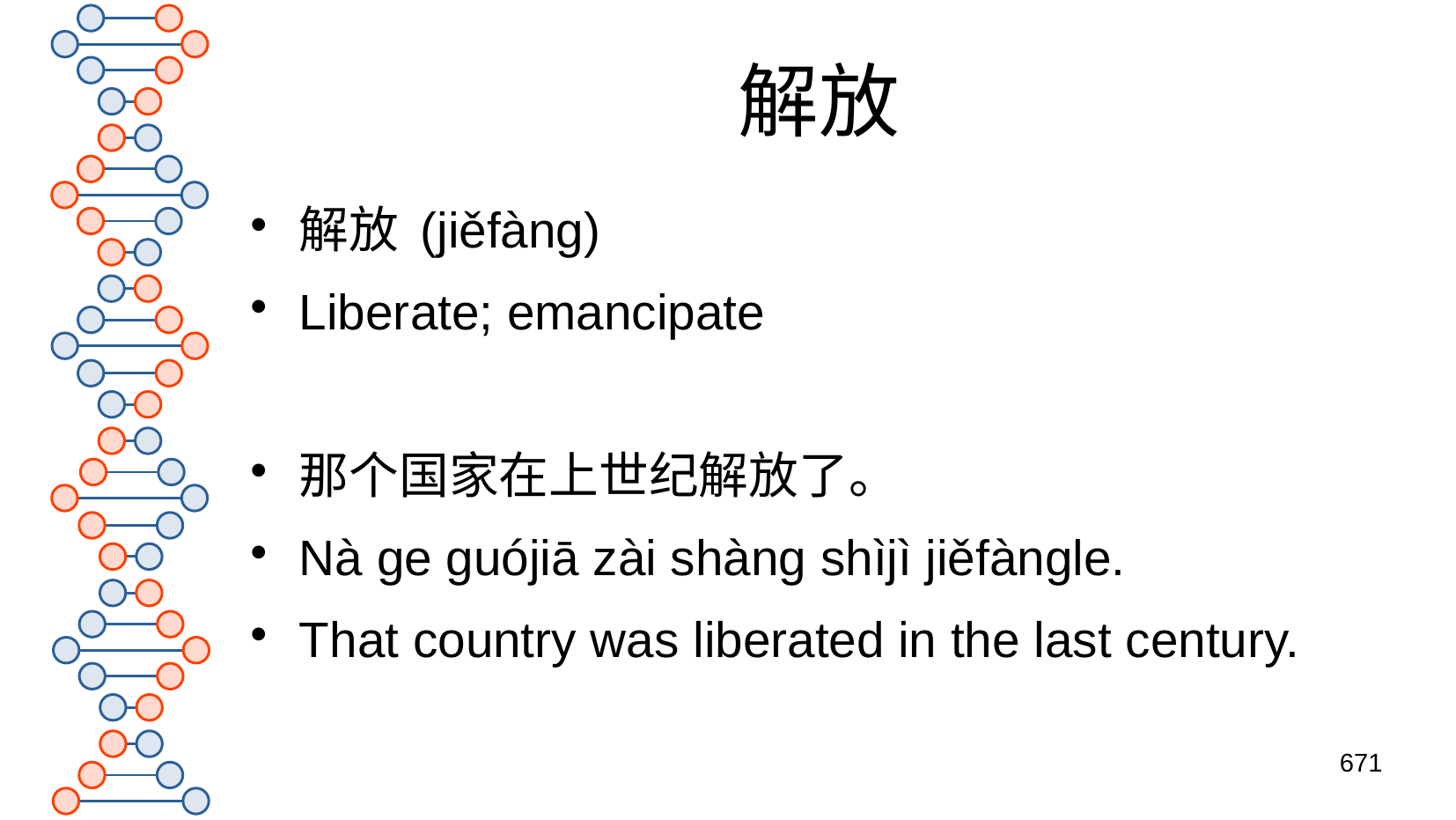

# 解放
解放 (jiěfàng)
Liberate; emancipate

那个国家在上世纪解放了。
Nà ge guójiā zài shàng shìjì jiěfàngle.
That country was liberated in the last century.

671